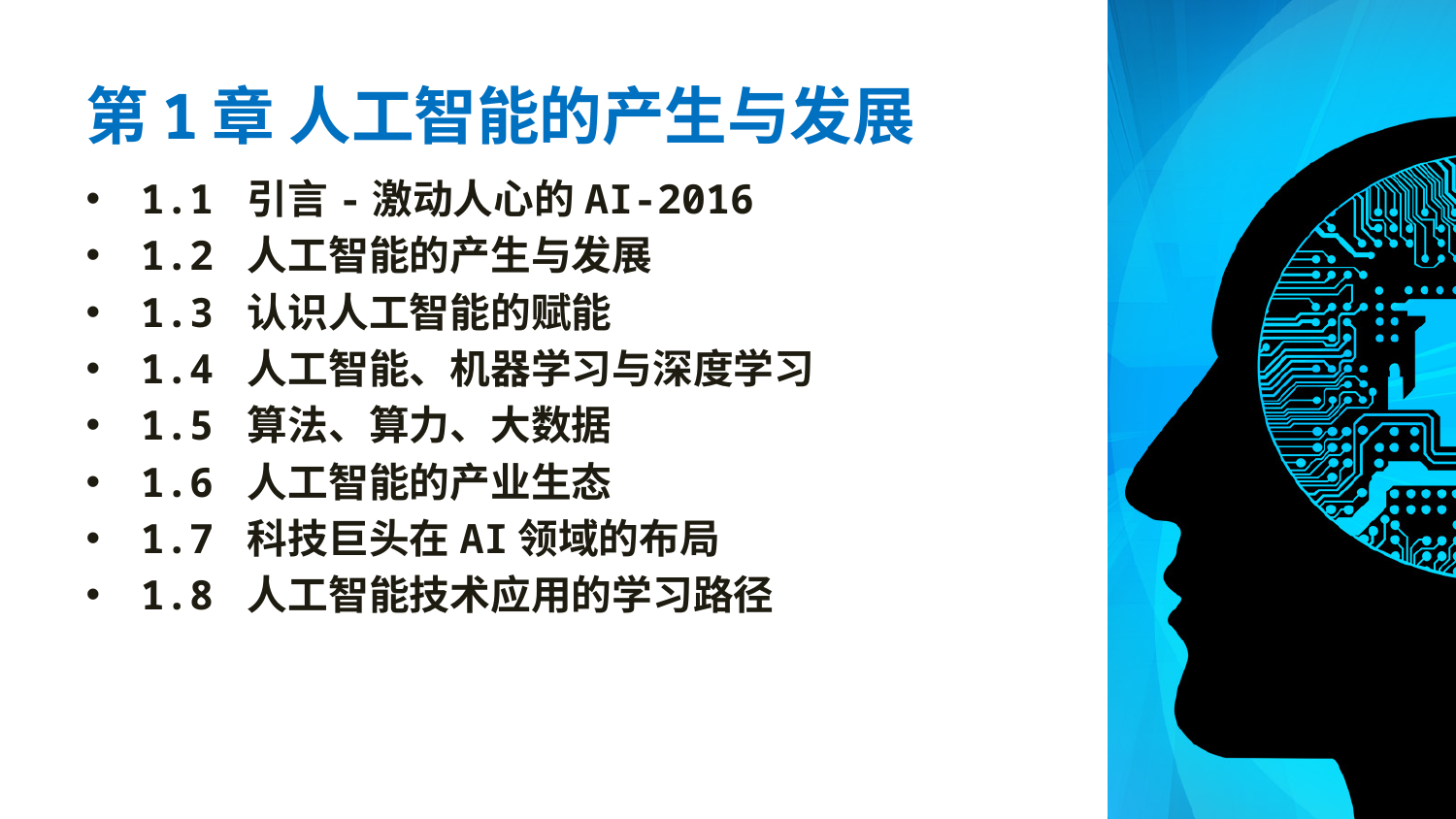

# 第1章 人工智能的产生与发展
1.1 引言-激动人心的AI-2016
1.2 人工智能的产生与发展
1.3 认识人工智能的赋能
1.4 人工智能、机器学习与深度学习
1.5 算法、算力、大数据
1.6 人工智能的产业生态
1.7 科技巨头在AI领域的布局
1.8 人工智能技术应用的学习路径